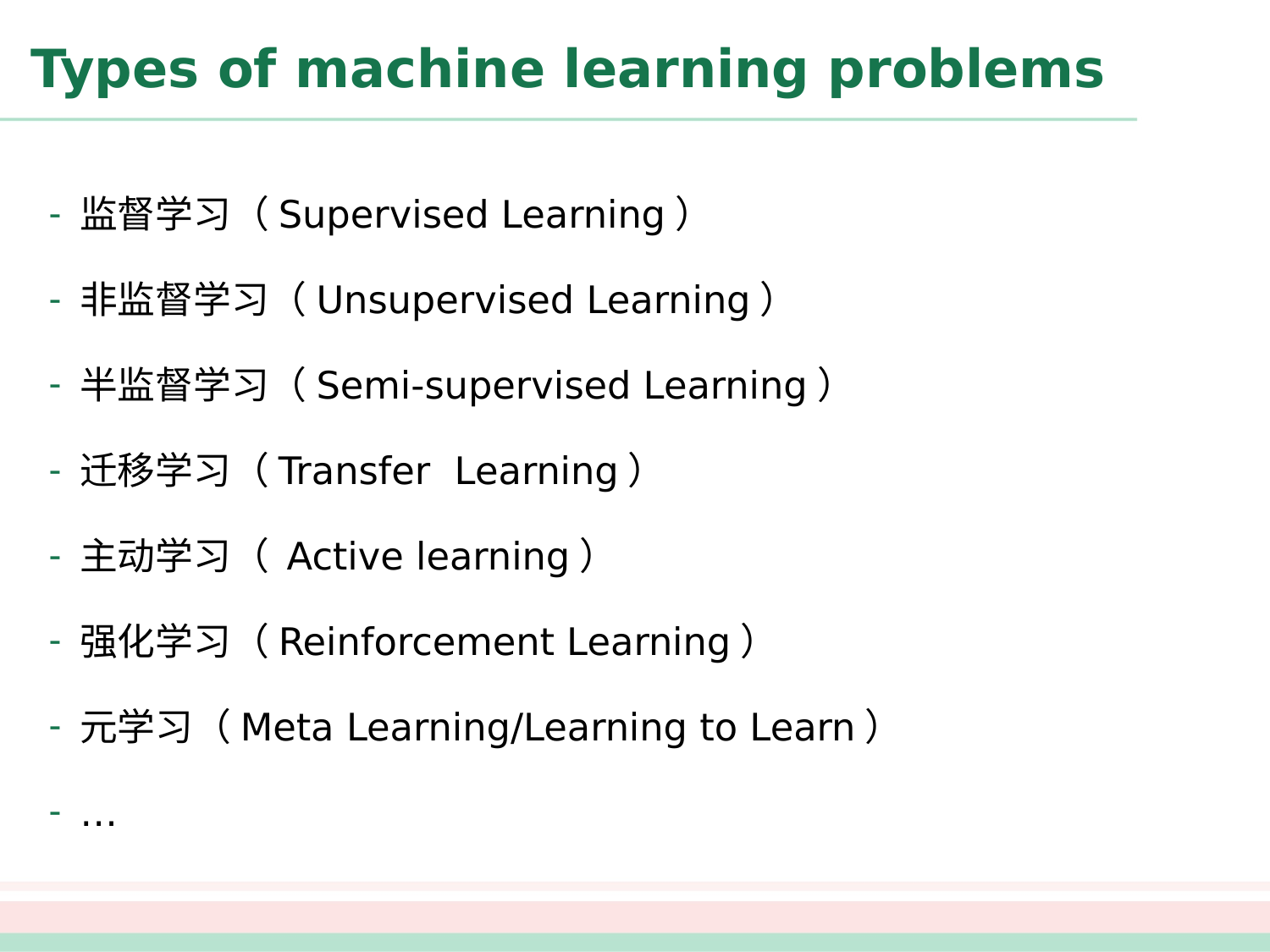

# Types of machine learning problems
监督学习（Supervised Learning）
非监督学习（Unsupervised Learning）
半监督学习（Semi-supervised Learning）
迁移学习（Transfer  Learning）
主动学习（ Active learning）
强化学习（Reinforcement Learning）
元学习（Meta Learning/Learning to Learn）
…